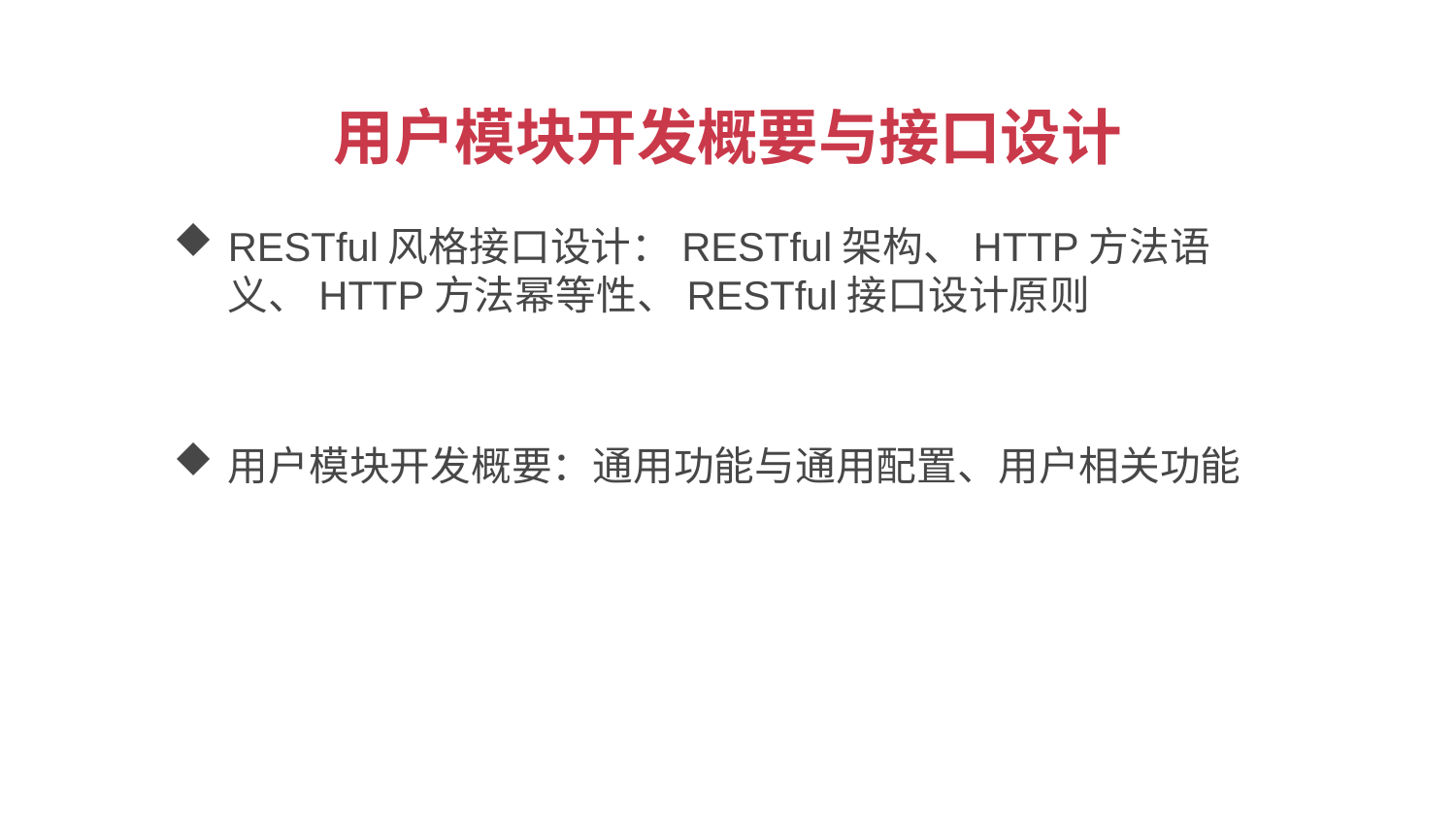

用户模块开发概要与接口设计
RESTful风格接口设计：RESTful架构、HTTP方法语义、HTTP方法幂等性、RESTful接口设计原则
用户模块开发概要：通用功能与通用配置、用户相关功能